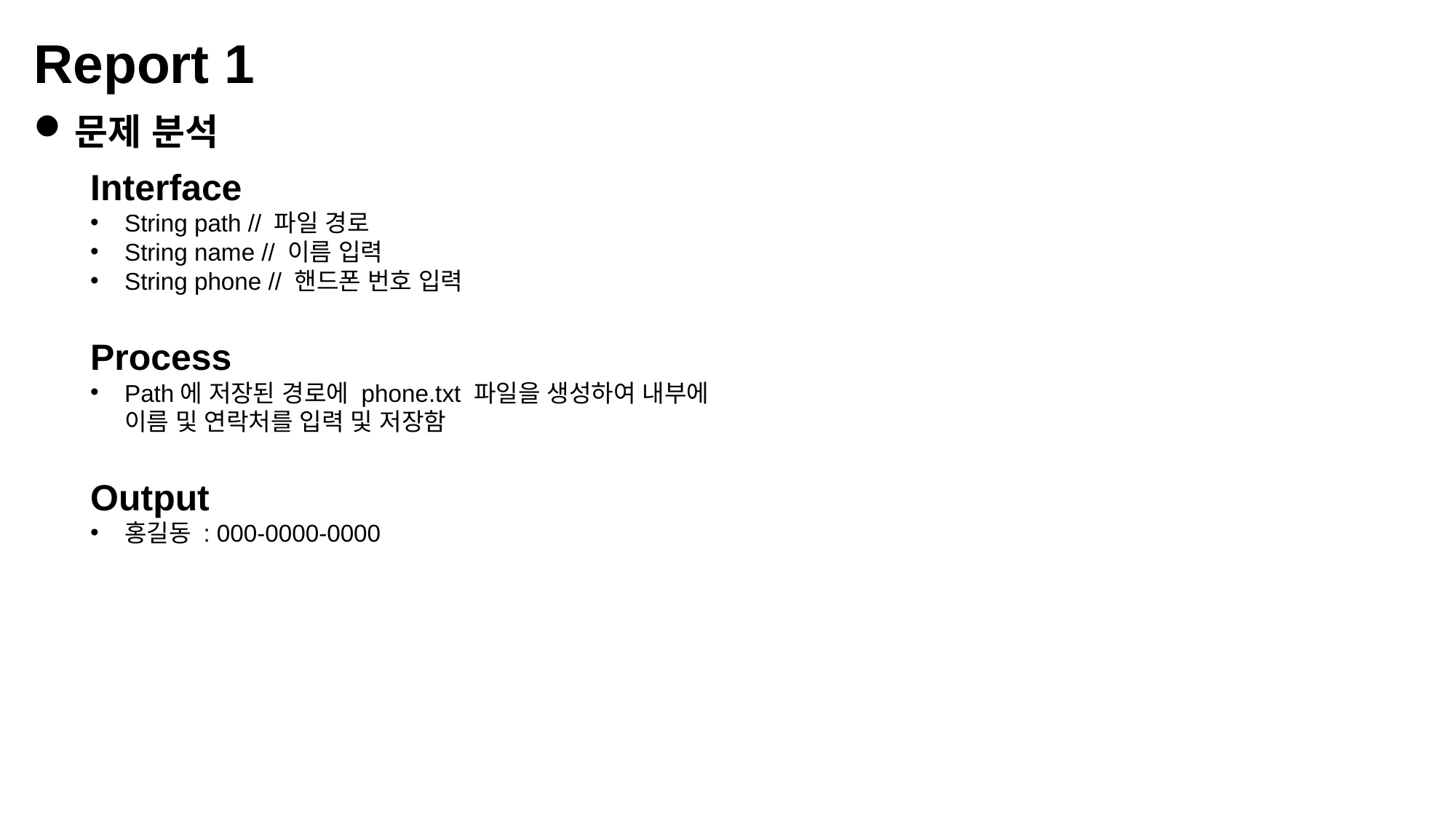

Report 1
문제 분석
Interface
String path // 파일 경로
String name // 이름 입력
String phone // 핸드폰 번호 입력
Process
Path에 저장된 경로에 phone.txt 파일을 생성하여 내부에 이름 및 연락처를 입력 및 저장함
Output
홍길동 : 000-0000-0000